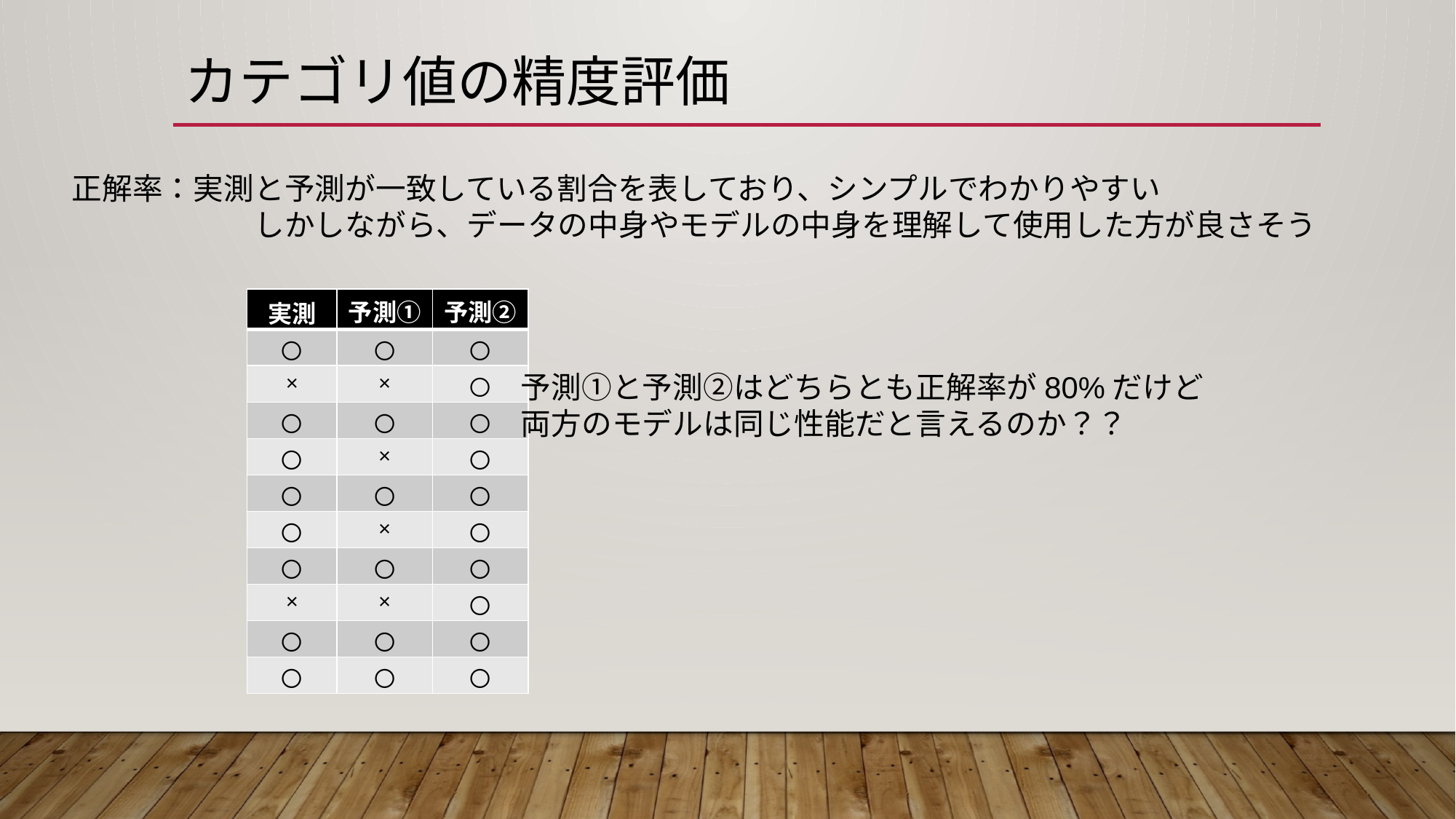

# カテゴリ値の精度評価
正解率：実測と予測が一致している割合を表しており、シンプルでわかりやすい
　　　　　　しかしながら、データの中身やモデルの中身を理解して使用した方が良さそう
| 実測 | 予測① | 予測② |
| --- | --- | --- |
| 〇 | 〇 | 〇 |
| × | × | 〇 |
| 〇 | 〇 | 〇 |
| 〇 | × | 〇 |
| 〇 | 〇 | 〇 |
| 〇 | × | 〇 |
| 〇 | 〇 | 〇 |
| × | × | 〇 |
| 〇 | 〇 | 〇 |
| 〇 | 〇 | 〇 |
予測①と予測②はどちらとも正解率が80%だけど
両方のモデルは同じ性能だと言えるのか？？